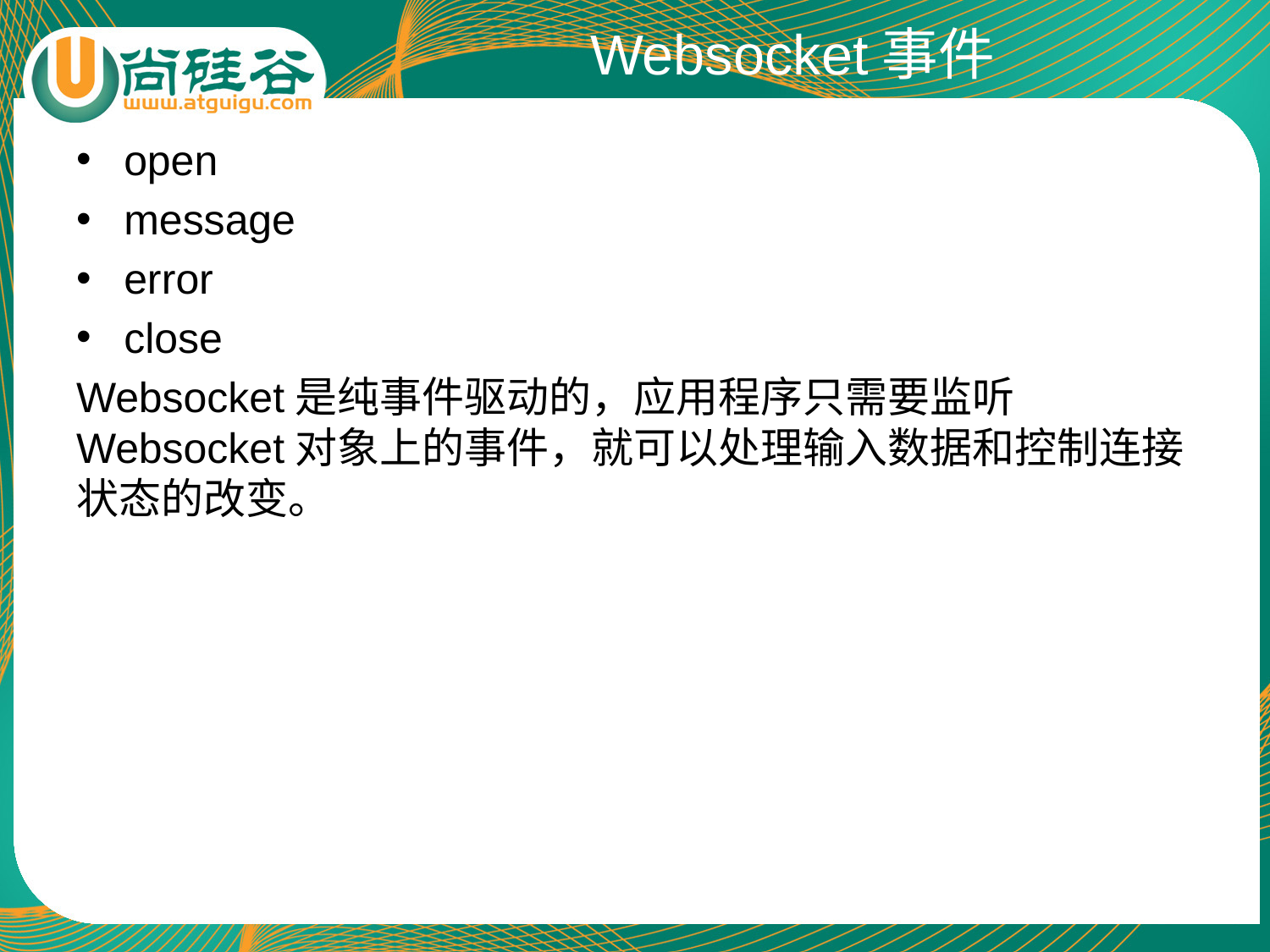

# Websocket事件
open
message
error
close
Websocket是纯事件驱动的，应用程序只需要监听Websocket对象上的事件，就可以处理输入数据和控制连接状态的改变。